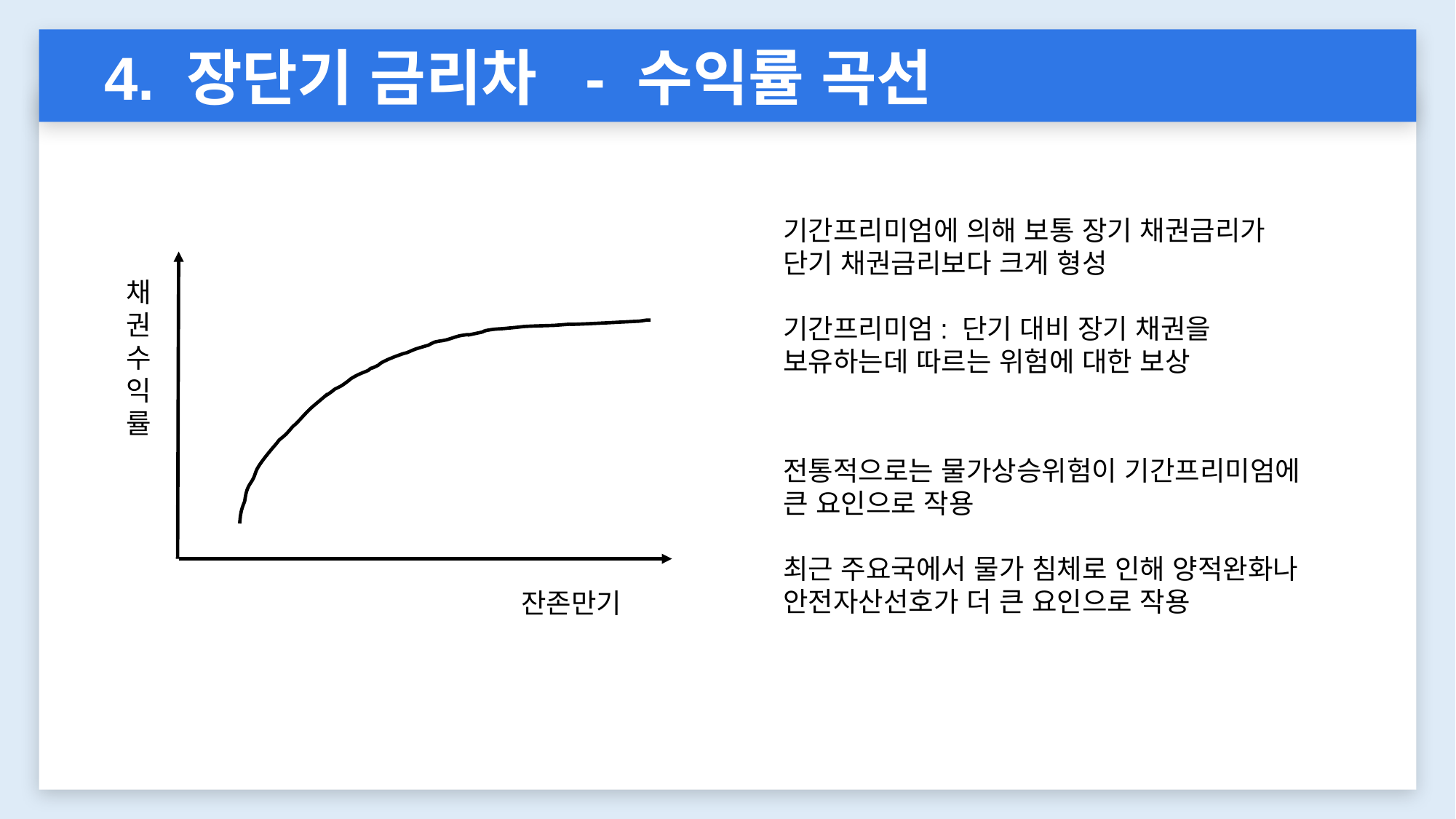

4. 장단기 금리차  - 수익률 곡선

기간프리미엄에 의해 보통 장기 채권금리가 단기 채권금리보다 크게 형성

기간프리미엄: 단기 대비 장기 채권을 보유하는데 따르는 위험에 대한 보상
채
권
수
익
률

전통적으로는 물가상승위험이 기간프리미엄에 큰 요인으로 작용

최근 주요국에서 물가 침체로 인해 양적완화나 안전자산선호가 더 큰 요인으로 작용
잔존만기